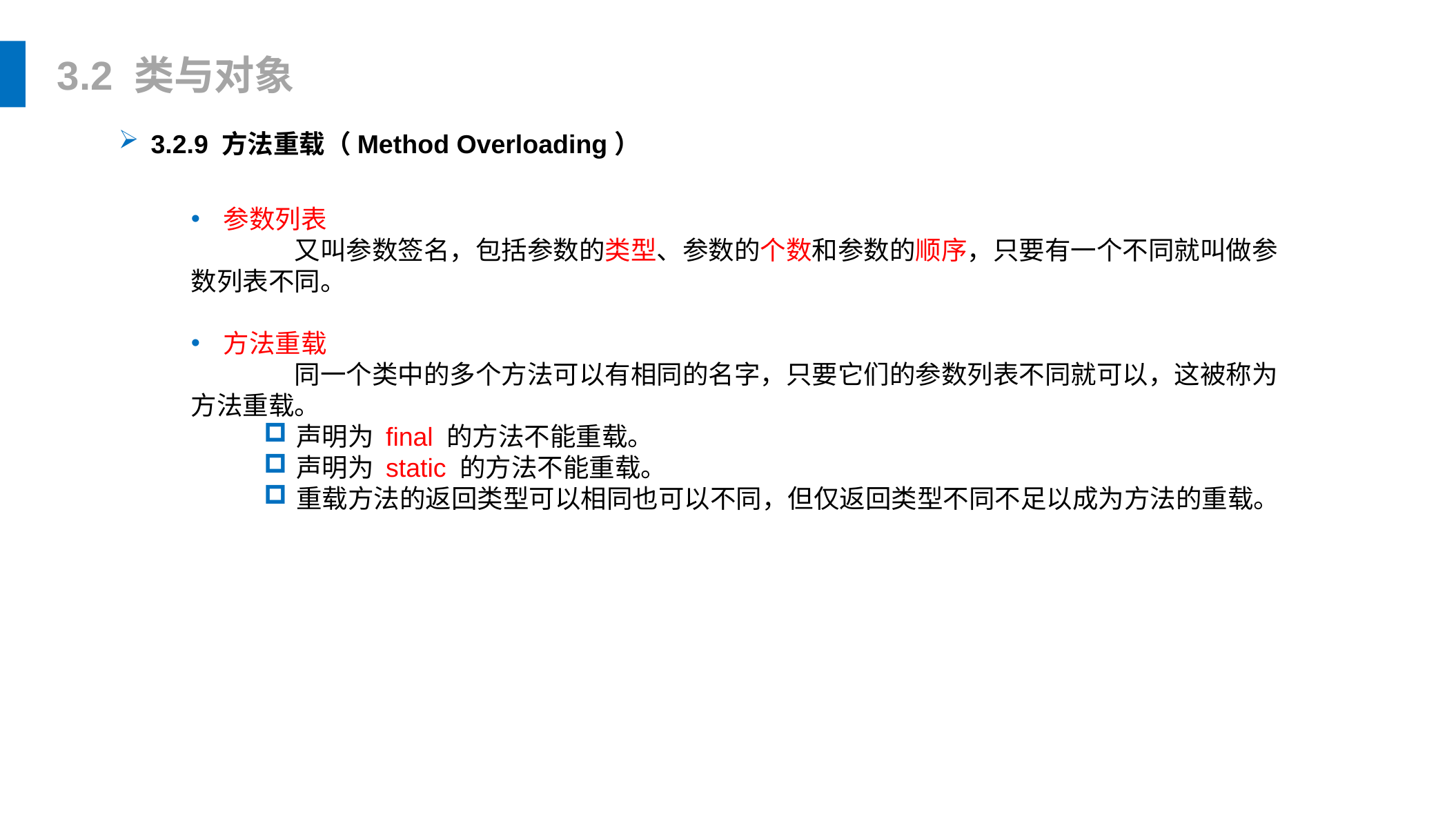

3.2 类与对象
3.2.9 方法重载（Method Overloading）

参数列表
	又叫参数签名，包括参数的类型、参数的个数和参数的顺序，只要有一个不同就叫做参数列表不同。

方法重载
	同一个类中的多个方法可以有相同的名字，只要它们的参数列表不同就可以，这被称为方法重载。
声明为 final 的方法不能重载。
声明为 static 的方法不能重载。
重载方法的返回类型可以相同也可以不同，但仅返回类型不同不足以成为方法的重载。